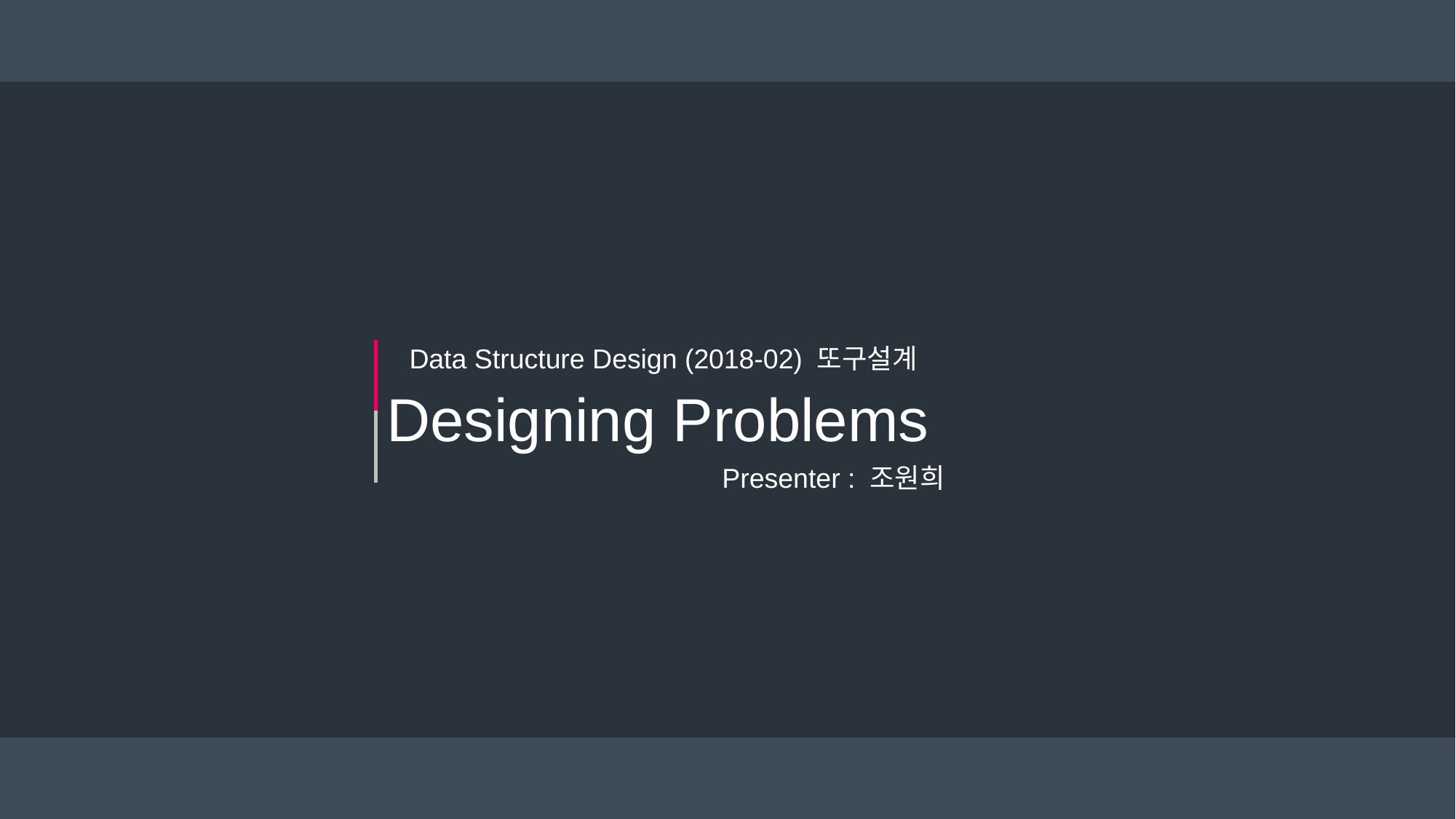

Data Structure Design (2018-02) 또구설계
Designing Problems
Presenter : 조원희